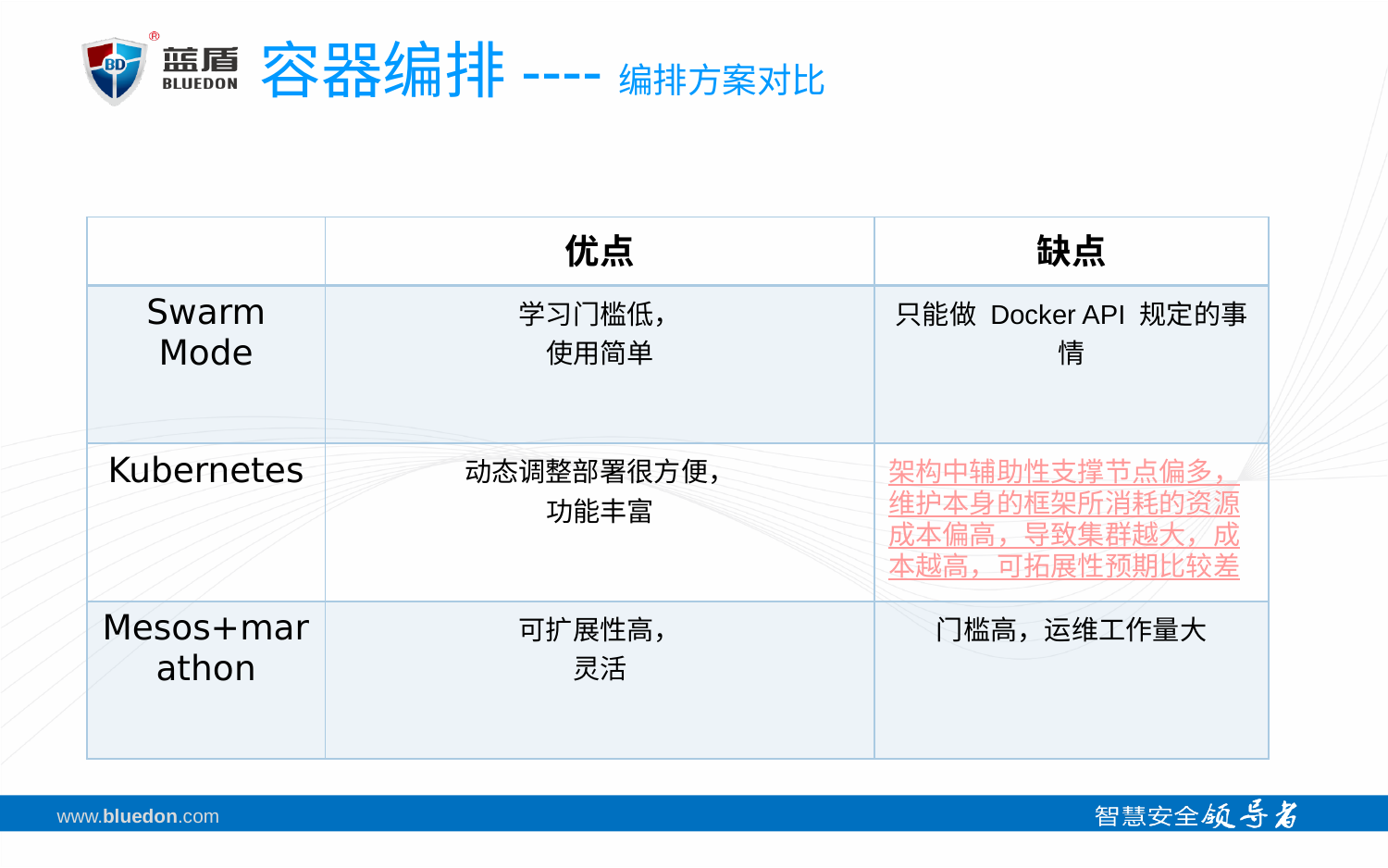

容器编排----编排方案对比

|  | 优点 | 缺点 |
| --- | --- | --- |
| Swarm Mode | 学习门槛低， 使用简单 | 只能做 Docker API 规定的事情 |
| Kubernetes | 动态调整部署很方便， 功能丰富 | 架构中辅助性支撑节点偏多，维护本身的框架所消耗的资源成本偏高，导致集群越大，成本越高，可拓展性预期比较差 |
| Mesos+marathon | 可扩展性高， 灵活 | 门槛高，运维工作量大 |